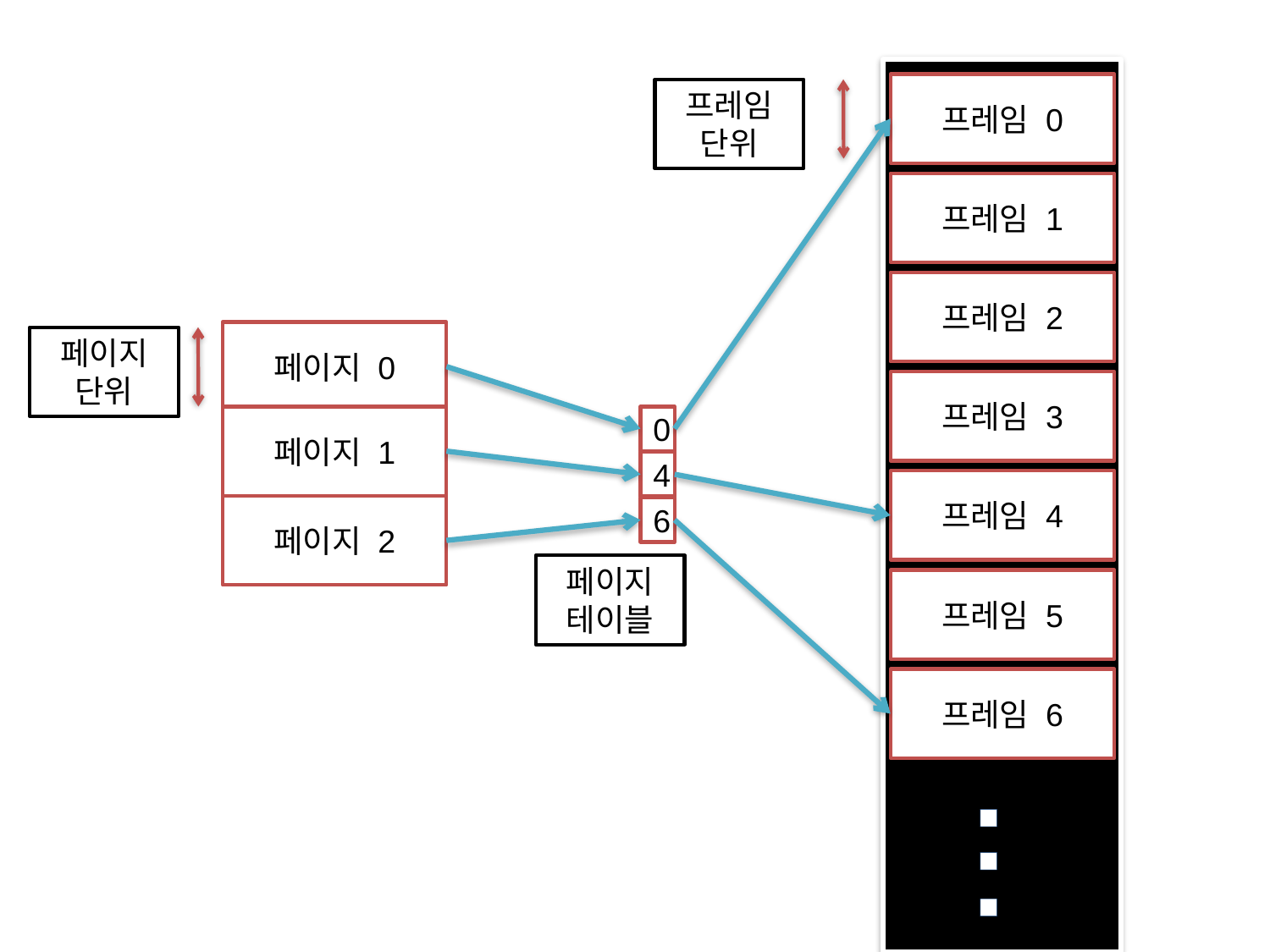

프레임 0
프레임
단위
프레임 1
프레임 2
페이지 0
페이지
단위
프레임 3
페이지 1
0
4
프레임 4
페이지 2
6
페이지 테이블
프레임 5
프레임 6
.
.
.